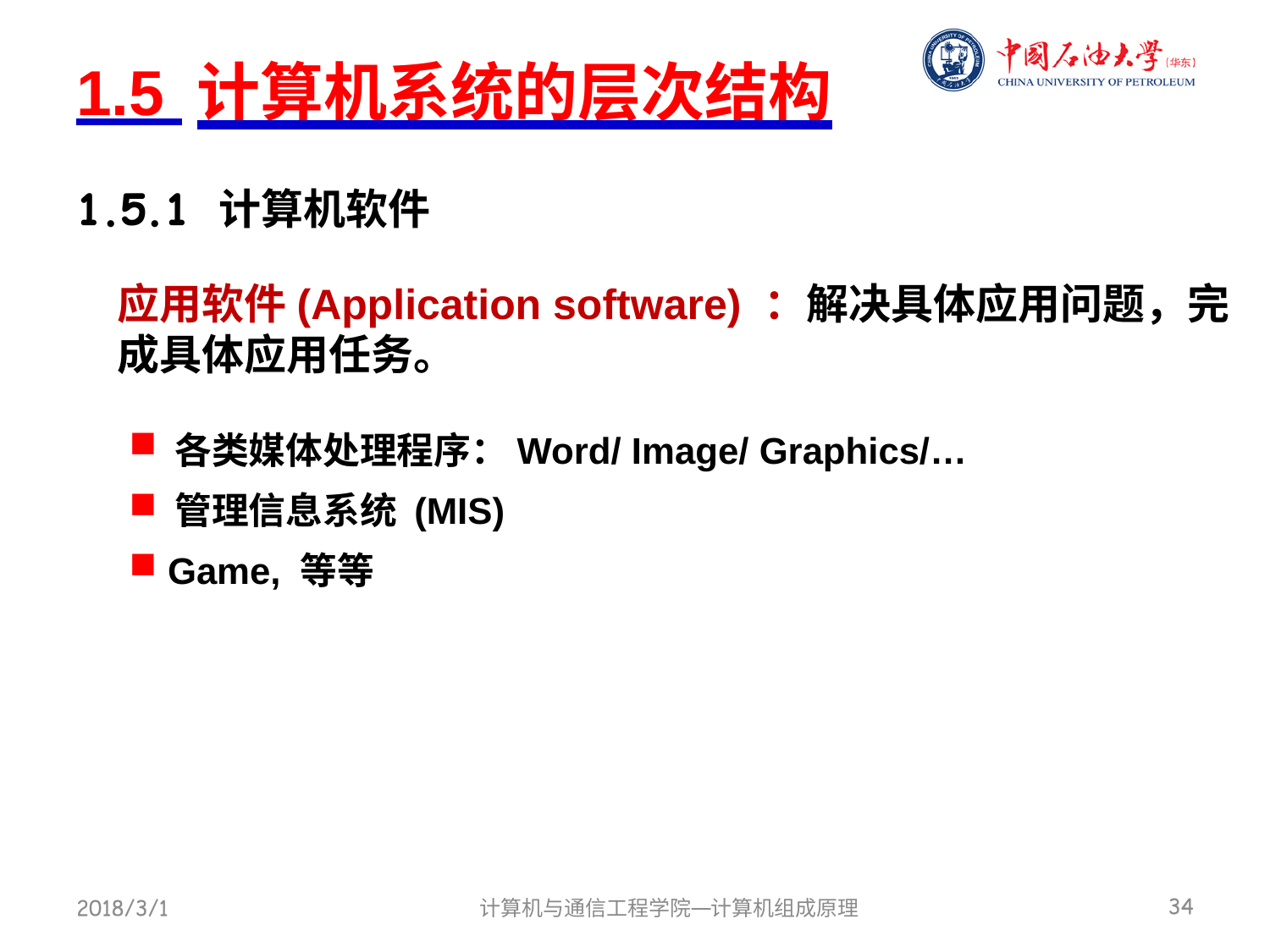

# 1.5 计算机系统的层次结构
1.5.1 计算机软件

 各类媒体处理程序：Word/ Image/ Graphics/…
 管理信息系统 (MIS)
 Game, 等等

应用软件(Application software) ：解决具体应用问题，完成具体应用任务。
2018/3/1
计算机与通信工程学院—计算机组成原理
34